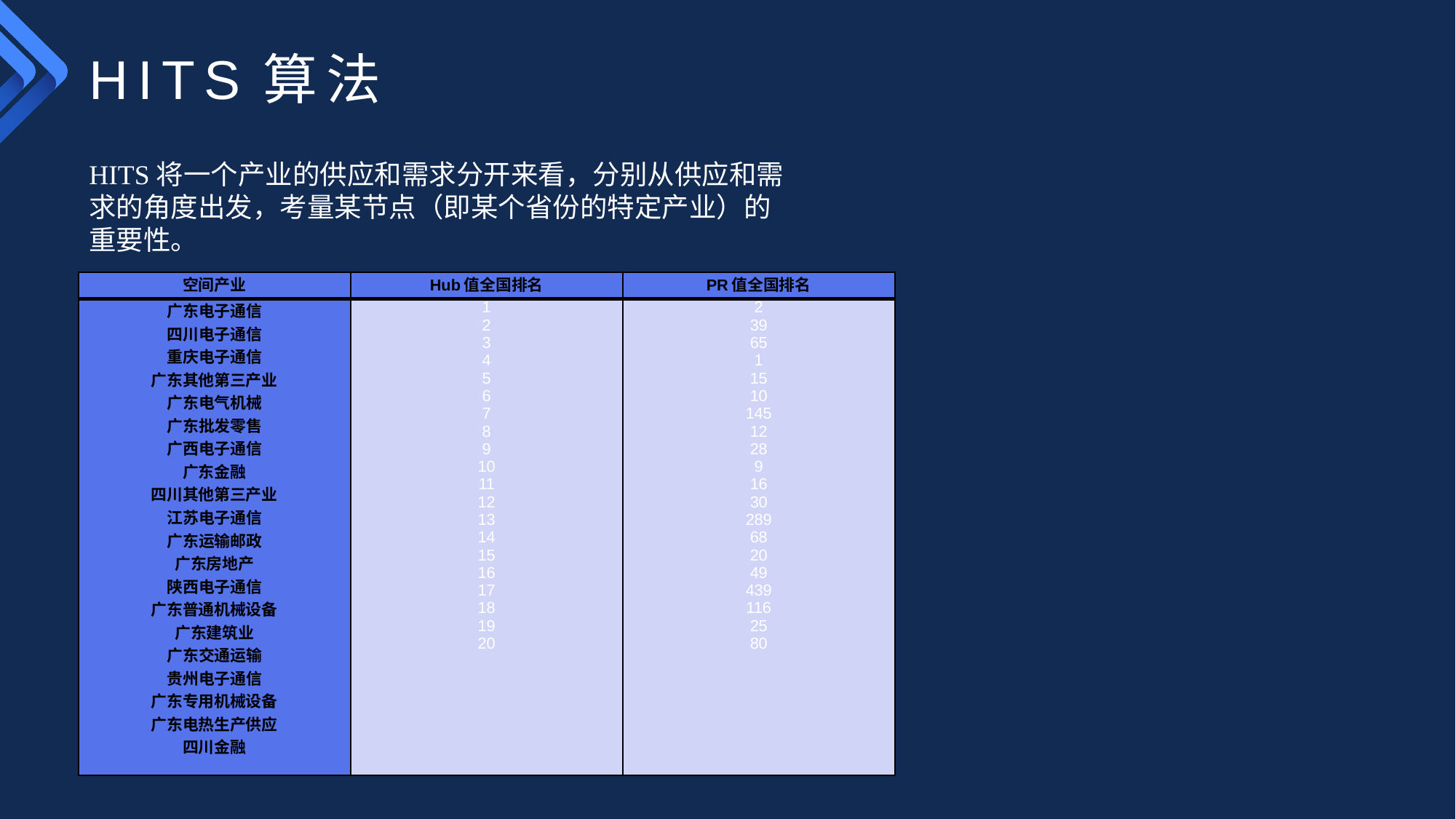

# HITS算法
HITS将一个产业的供应和需求分开来看，分别从供应和需求的角度出发，考量某节点（即某个省份的特定产业）的重要性。
| 空间产业 | Hub值全国排名 | PR值全国排名 |
| --- | --- | --- |
| 广东电子通信 四川电子通信 重庆电子通信 广东其他第三产业 广东电气机械 广东批发零售 广西电子通信 广东金融 四川其他第三产业 江苏电子通信 广东运输邮政 广东房地产 陕西电子通信 广东普通机械设备 广东建筑业 广东交通运输 贵州电子通信 广东专用机械设备 广东电热生产供应 四川金融 | 1 2 3 4 5 6 7 8 9 10 11 12 13 14 15 16 17 18 19 20 | 2 39 65 1 15 10 145 12 28 9 16 30 289 68 20 49 439 116 25 80 |